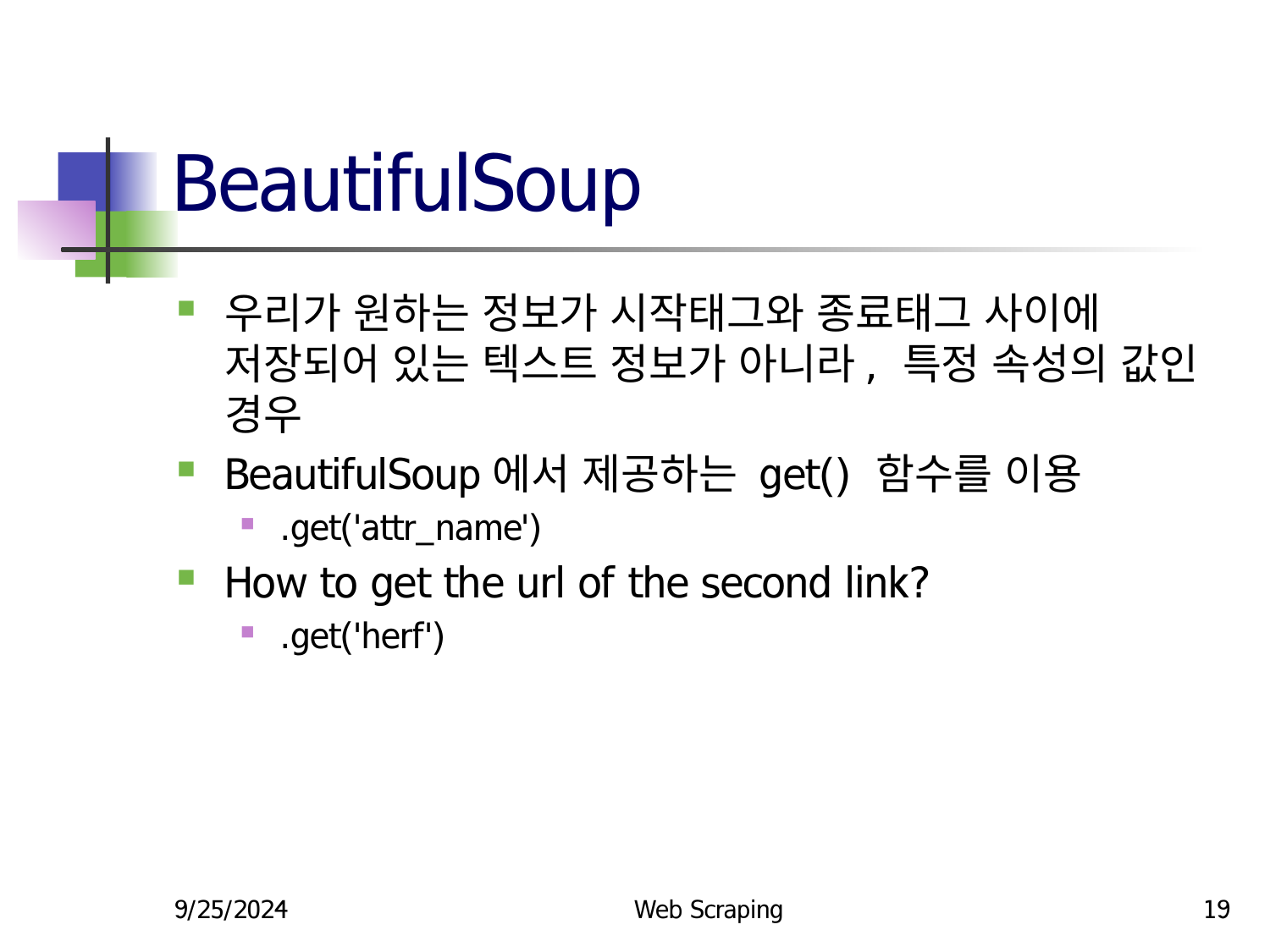

# BeautifulSoup
우리가 원하는 정보가 시작태그와 종료태그 사이에 저장되어 있는 텍스트 정보가 아니라, 특정 속성의 값인 경우
BeautifulSoup에서 제공하는 get() 함수를 이용
.get('attr_name')
How to get the url of the second link?
.get('herf')

9/25/2024
Web Scraping
19